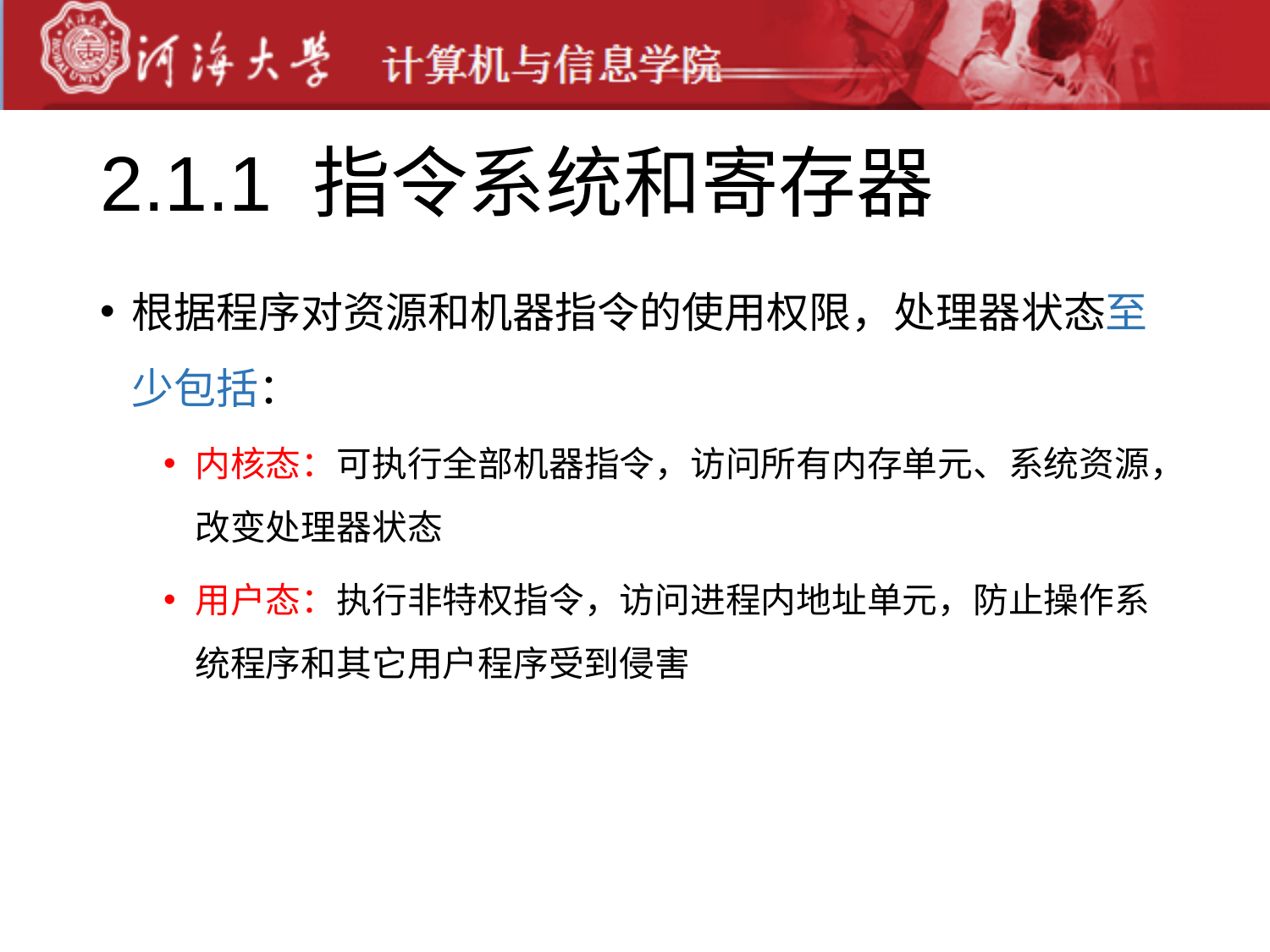

# 2.1.1 指令系统和寄存器
根据程序对资源和机器指令的使用权限，处理器状态至少包括：
内核态：可执行全部机器指令，访问所有内存单元、系统资源，改变处理器状态
用户态：执行非特权指令，访问进程内地址单元，防止操作系统程序和其它用户程序受到侵害